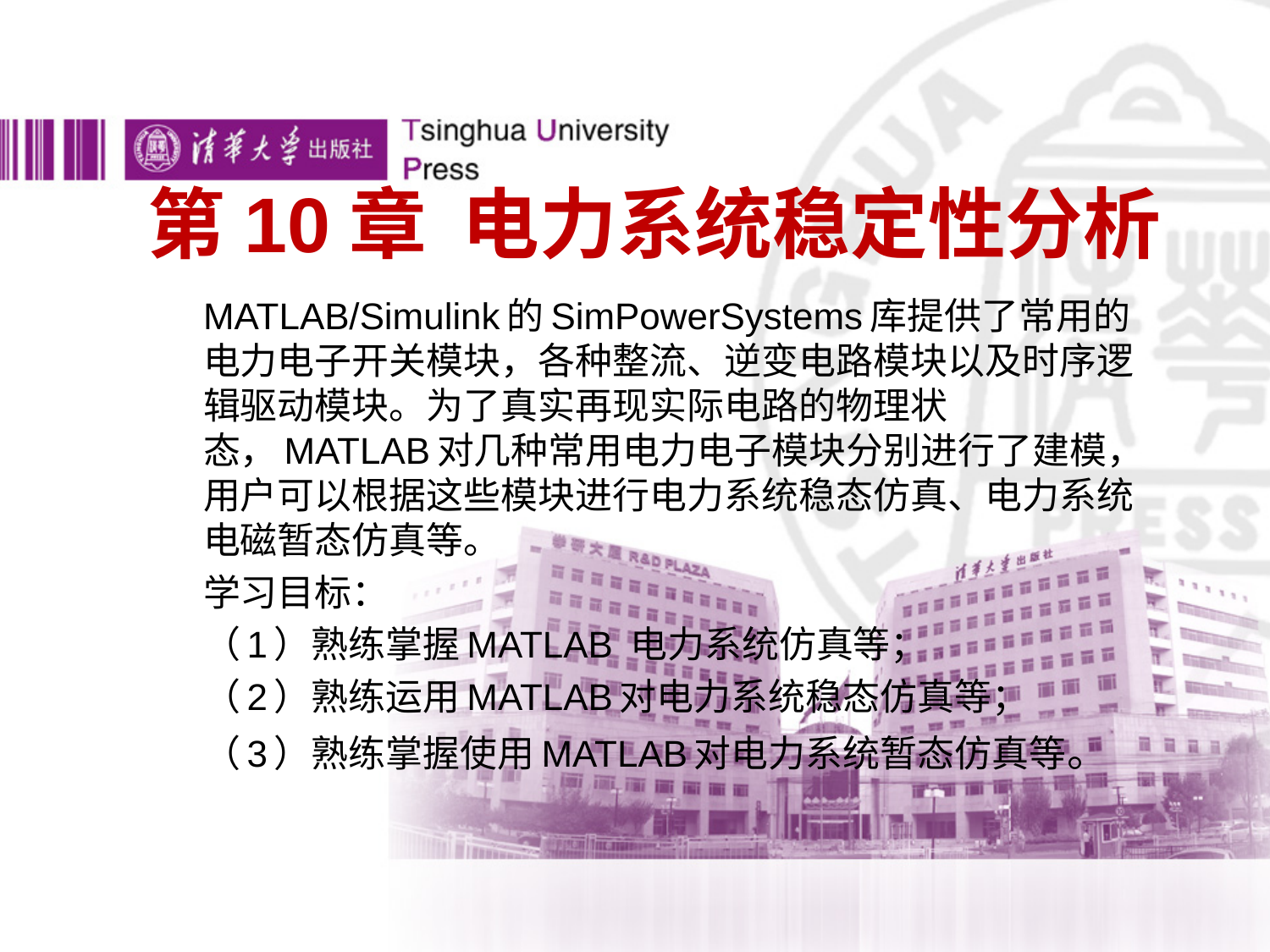

# 第10章  电力系统稳定性分析
MATLAB/Simulink的SimPowerSystems库提供了常用的电力电子开关模块，各种整流、逆变电路模块以及时序逻辑驱动模块。为了真实再现实际电路的物理状态，MATLAB对几种常用电力电子模块分别进行了建模，用户可以根据这些模块进行电力系统稳态仿真、电力系统电磁暂态仿真等。
学习目标：
（1）熟练掌握MATLAB 电力系统仿真等；
（2）熟练运用MATLAB对电力系统稳态仿真等；
（3）熟练掌握使用MATLAB对电力系统暂态仿真等。